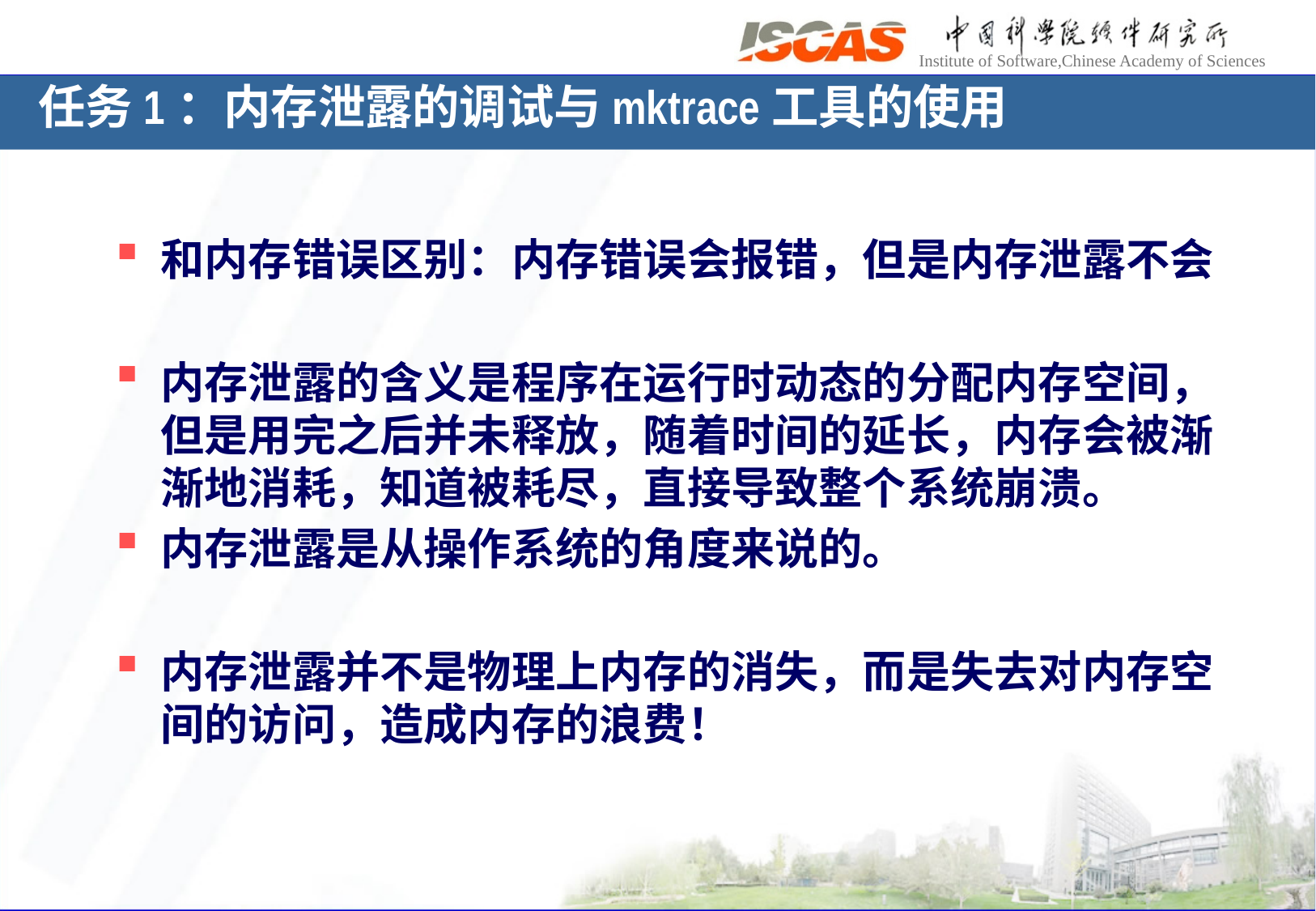

# 任务1：内存泄露的调试与mktrace工具的使用
和内存错误区别：内存错误会报错，但是内存泄露不会

内存泄露的含义是程序在运行时动态的分配内存空间，但是用完之后并未释放，随着时间的延长，内存会被渐渐地消耗，知道被耗尽，直接导致整个系统崩溃。
内存泄露是从操作系统的角度来说的。

内存泄露并不是物理上内存的消失，而是失去对内存空间的访问，造成内存的浪费！